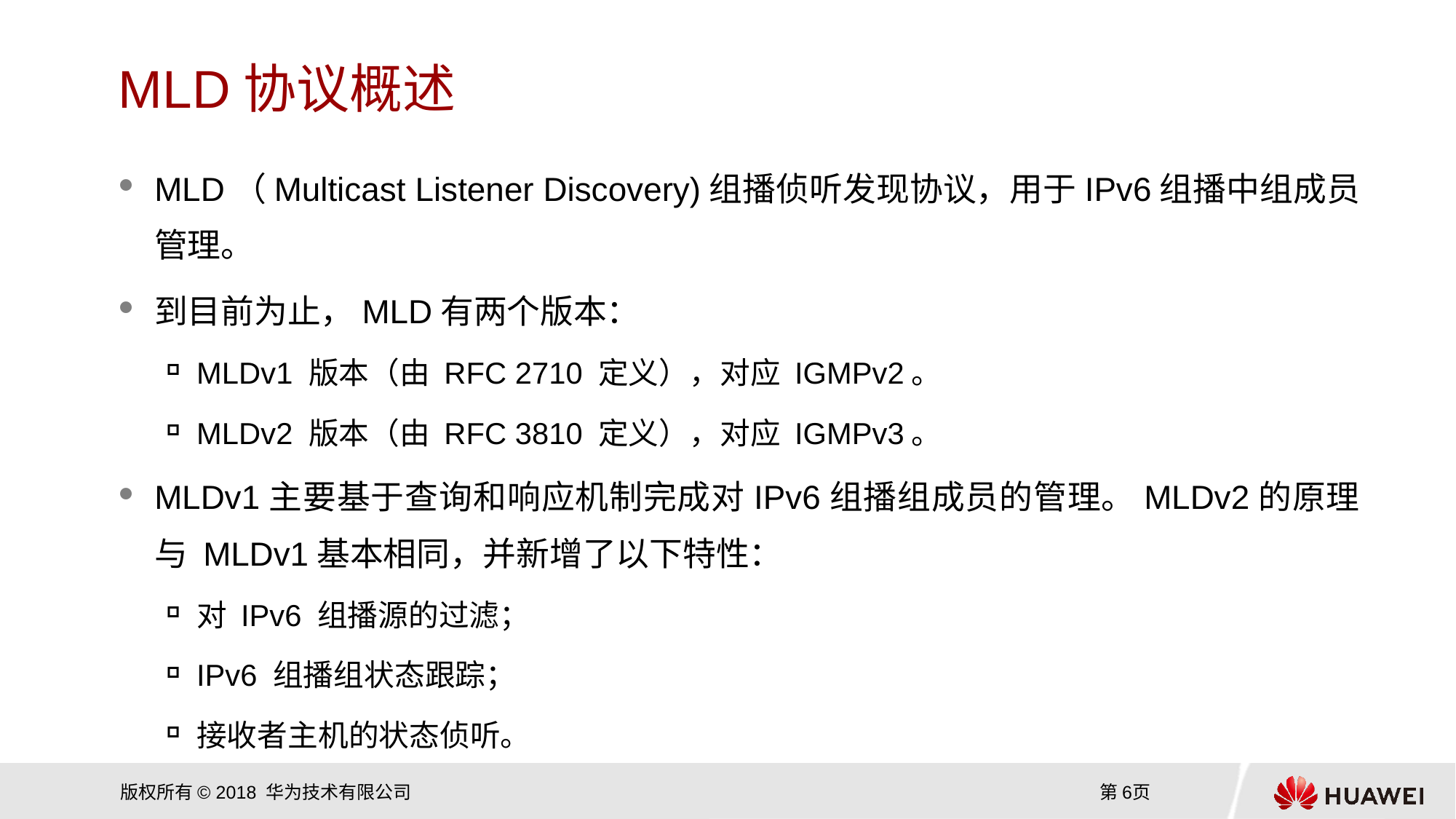

# MLD协议概述
MLD（Multicast Listener Discovery)组播侦听发现协议，用于IPv6组播中组成员管理。
到目前为止，MLD有两个版本：
MLDv1 版本（由 RFC 2710 定义），对应 IGMPv2。
MLDv2 版本（由 RFC 3810 定义），对应 IGMPv3。
MLDv1主要基于查询和响应机制完成对IPv6组播组成员的管理。MLDv2的原理与 MLDv1基本相同，并新增了以下特性：
对 IPv6 组播源的过滤；
IPv6 组播组状态跟踪；
接收者主机的状态侦听。